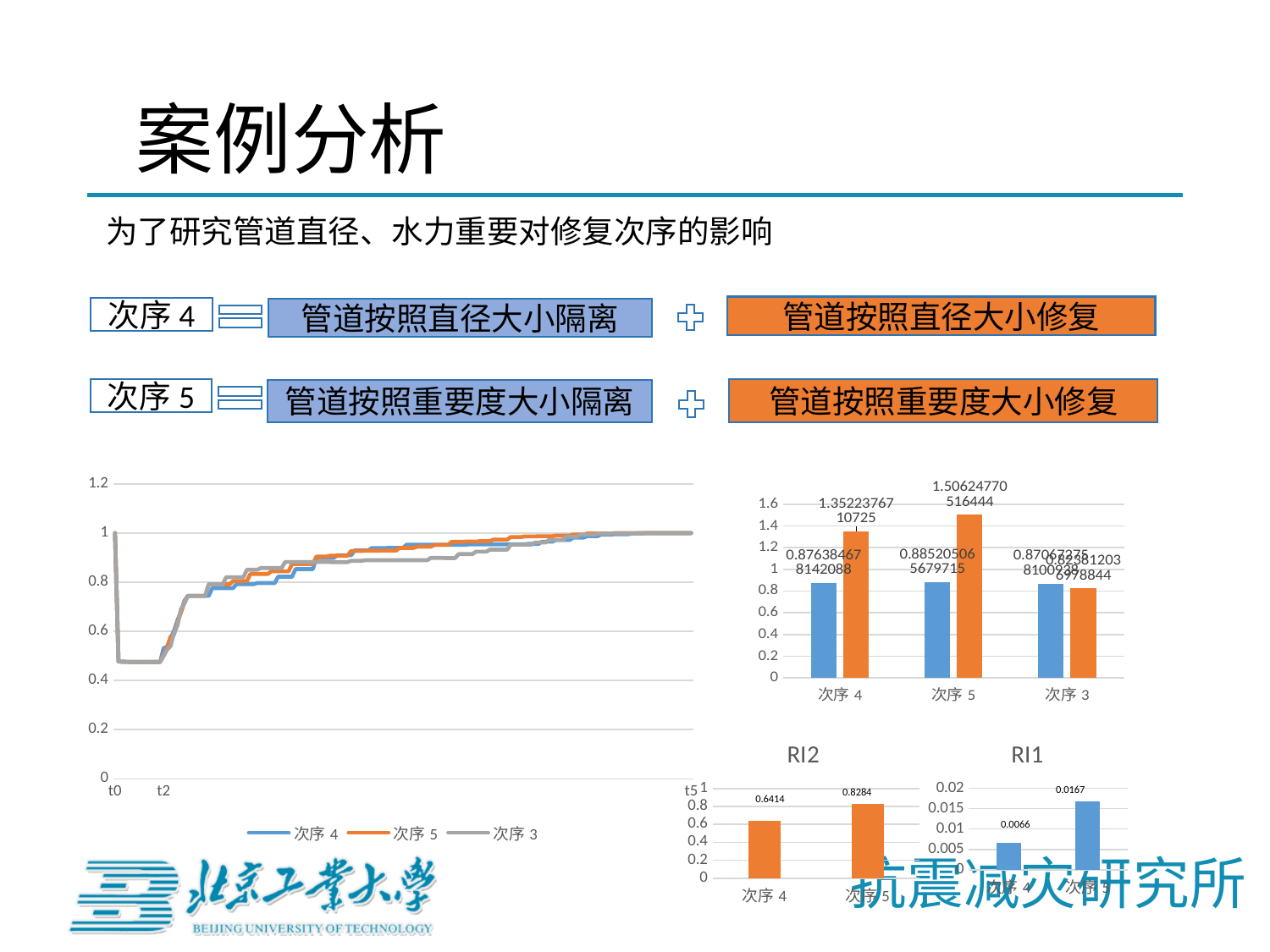

# 案例分析
为了研究管道直径、水力重要对修复次序的影响
管道按照直径大小修复
次序4

管道按照直径大小隔离

次序5
管道按照重要度大小修复

管道按照重要度大小隔离

### Chart

| Category | 次序4 | 次序5 | 次序3 |
|---|---|---|---|
| t0 | 1.0 | 1.0 | 1.0 |
| t1 | 0.477530721783254 | 0.477530721783254 | 0.477530721783254 |
|  | 0.476428939598921 | 0.476428939598921 | 0.476428939598921 |
|  | 0.475878675844123 | 0.475878675844123 | 0.475878675844123 |
|  | 0.475604860506816 | 0.475604860506816 | 0.475604860506816 |
|  | 0.47547055087231 | 0.47547055087231 | 0.47547055087231 |
|  | 0.475408270548594 | 0.475408270548594 | 0.475408270548594 |
|  | 0.475384768424718 | 0.475384768424718 | 0.475384768424718 |
|  | 0.475380089434086 | 0.475380089434086 | 0.475380089434086 |
|  | 0.475379887864382 | 0.475379887864382 | 0.475379887864382 |
|  | 0.475379887596517 | 0.475379887596517 | 0.475379887596517 |
|  | 0.475379887385175 | 0.475379887385175 | 0.475379887385175 |
|  | 0.475379887460735 | 0.475379887460735 | 0.475379887460735 |
|  | 0.475379887729039 | 0.475379887729039 | 0.475379887729039 |
| t2 | 0.531388135272877 | 0.505912365001689 | 0.499559348439736 |
|  | 0.537316896789221 | 0.532906561590667 | 0.525191001835465 |
|  | 0.573494383933079 | 0.578269806698999 | 0.540371192533383 |
|  | 0.602803900519867 | 0.587169291666793 | 0.593756911064683 |
|  | 0.645419332274705 | 0.638201773995576 | 0.625049256461751 |
|  | 0.679600237482801 | 0.67690119115534 | 0.690856839671886 |
|  | 0.724658034432239 | 0.71782046994186 | 0.713429423936915 |
| t3 | 0.744519856742838 | 0.744537591325214 | 0.744548783801259 |
|  | 0.744516824836931 | 0.744518397392313 | 0.74451692071084 |
|  | 0.744516818713643 | 0.744516829326853 | 0.744516818714672 |
|  | 0.744516818713661 | 0.744516818714082 | 0.744516818713671 |
|  | 0.744516818713665 | 0.744516818713624 | 0.744516818713592 |
|  | 0.744516818713572 | 0.744516818713568 | 0.744516818713523 |
|  | 0.744516818713522 | 0.79159676829411 | 0.791596768294072 |
|  | 0.775856757406018 | 0.791590473187718 | 0.791590473187603 |
|  | 0.775856738963974 | 0.791590472238037 | 0.791590472238058 |
|  | 0.775856738963925 | 0.791590472238014 | 0.791590472237986 |
|  | 0.775856738963889 | 0.791590472238071 | 0.791590472238025 |
|  | 0.775856738963887 | 0.791590472238016 | 0.820284810380608 |
|  | 0.775856738963824 | 0.791590472238039 | 0.820284618842119 |
|  | 0.775856738963938 | 0.804797911483774 | 0.820284618834699 |
|  | 0.7925948703945 | 0.804797911478141 | 0.820284618834679 |
|  | 0.792594870392415 | 0.804797911478078 | 0.820284618834605 |
|  | 0.792594870392575 | 0.804797911478015 | 0.820284618834687 |
|  | 0.792594870392546 | 0.804797911478038 | 0.850953491669727 |
|  | 0.792594870392505 | 0.833422967336338 | 0.850953491693798 |
|  | 0.792594870392501 | 0.833422820449104 | 0.850953491693796 |
|  | 0.796721922261094 | 0.833422820445177 | 0.850953491693817 |
|  | 0.796722788900738 | 0.83342282044516 | 0.857695385699247 |
|  | 0.796722789013096 | 0.833422820445171 | 0.857695382046548 |
|  | 0.79672278901302 | 0.833422820445254 | 0.857695382046534 |
|  | 0.796722789012986 | 0.844490638998145 | 0.857695382046539 |
|  | 0.796722789013031 | 0.844490638946193 | 0.857695382046544 |
|  | 0.822259931916293 | 0.844490638946206 | 0.857695382046539 |
|  | 0.822259895691734 | 0.844490638946206 | 0.857695382046513 |
|  | 0.822259895691264 | 0.844490638946209 | 0.882183851372978 |
|  | 0.822259895691262 | 0.844490638946193 | 0.882183851368072 |
|  | 0.822259895691226 | 0.873948236171876 | 0.882183851368058 |
|  | 0.85331792375571 | 0.873948488363631 | 0.882183851368079 |
|  | 0.85331715197046 | 0.873948488371288 | 0.882183851368069 |
|  | 0.853317151846163 | 0.873948488371251 | 0.881833808726845 |
|  | 0.853317151846214 | 0.873948488371272 | 0.881833977858464 |
|  | 0.853317151846212 | 0.873948488371284 | 0.881833977878855 |
|  | 0.85331715184627 | 0.873948488371282 | 0.881833977878847 |
|  | 0.898874241491618 | 0.904432264007775 | 0.882965254112684 |
|  | 0.898869163980815 | 0.904432263957924 | 0.882964508899072 |
|  | 0.898869163368249 | 0.904432263957936 | 0.882964508836932 |
|  | 0.898869163368235 | 0.904432263957912 | 0.882964508836965 |
|  | 0.898869163368227 | 0.907974004300593 | 0.882108268615192 |
|  | 0.898869163368231 | 0.907974014166766 | 0.882108087225893 |
|  | 0.909735018093312 | 0.907974014171137 | 0.882108087219417 |
|  | 0.909734489388917 | 0.907974014171112 | 0.882108087219448 |
|  | 0.909734489375148 | 0.907974014171123 | 0.882108087219389 |
|  | 0.909734489375158 | 0.907974014171134 | 0.882108087219492 |
|  | 0.909734489375153 | 0.927213336891194 | 0.886919375491739 |
|  | 0.929351796392171 | 0.927213263809633 | 0.886920349768957 |
|  | 0.929351796392032 | 0.927213263809538 | 0.886920350314602 |
|  | 0.929351796392033 | 0.927213263809577 | 0.886920350314604 |
|  | 0.929351796392038 | 0.928127593181116 | 0.889372368594029 |
|  | 0.929351796392031 | 0.928127576644421 | 0.889372367437451 |
|  | 0.939260186425774 | 0.92812757664389 | 0.889372367437447 |
|  | 0.939253907631072 | 0.928127576643894 | 0.889372367437452 |
|  | 0.939253903092164 | 0.928127576643875 | 0.889372367437441 |
|  | 0.939253903092171 | 0.928774686989787 | 0.889752456165211 |
|  | 0.939253903092159 | 0.92877468276953 | 0.889750240319778 |
|  | 0.939382445593135 | 0.928774682769525 | 0.88975023982028 |
|  | 0.939382052834203 | 0.928774682769496 | 0.889750239820284 |
|  | 0.939382052819101 | 0.928774682769521 | 0.889750239820278 |
|  | 0.9393820528191 | 0.939751338626103 | 0.889857914310859 |
|  | 0.939382052819107 | 0.939751334929288 | 0.889857483495003 |
|  | 0.952645059729927 | 0.939751334929287 | 0.889857482762235 |
|  | 0.952645064619654 | 0.939751334929296 | 0.889857482762234 |
|  | 0.952645064619658 | 0.939751334929292 | 0.889823880949287 |
|  | 0.952645064619659 | 0.944427724272765 | 0.88981581972989 |
|  | 0.952645064619668 | 0.944427723411466 | 0.889816082878821 |
|  | 0.952380827150756 | 0.94442772341146 | 0.889816083033082 |
|  | 0.952380824187956 | 0.94442772341146 | 0.889816083033069 |
|  | 0.952380824187953 | 0.944427723411464 | 0.899267472997102 |
|  | 0.952380824187951 | 0.951923095454114 | 0.899263875312995 |
|  | 0.952275954562726 | 0.95192309544043 | 0.899263874803139 |
|  | 0.952275954441164 | 0.951923095440433 | 0.899263874803082 |
|  | 0.952275954441168 | 0.951923095440433 | 0.89842256152734 |
|  | 0.952275954441171 | 0.951923095440431 | 0.898422659908238 |
|  | 0.952278144732622 | 0.964665355064611 | 0.898422659944267 |
|  | 0.952277925951993 | 0.96466536151303 | 0.898422659944265 |
| t4 | 0.952277925811214 | 0.964665361513369 | 0.914746307107225 |
|  | 0.952277925811217 | 0.964665361513369 | 0.914746306575006 |
|  | 0.95227792581122 | 0.965320130864569 | 0.914746306575004 |
|  | 0.954258306089222 | 0.965319287443941 | 0.914746306575003 |
|  | 0.954258306088159 | 0.965319287252391 | 0.914746306575014 |
|  | 0.954258306088153 | 0.965319287252395 | 0.924487013880197 |
|  | 0.954258306088165 | 0.96694600814285 | 0.924487334978813 |
|  | 0.954227245275609 | 0.966946008008241 | 0.924487335004625 |
|  | 0.954224487083051 | 0.966946008008233 | 0.924487335004642 |
|  | 0.954224486049048 | 0.966946008008237 | 0.932918239386009 |
|  | 0.954224486049046 | 0.973535118151382 | 0.93291822625716 |
|  | 0.954304856339974 | 0.973535070777197 | 0.932918226257009 |
|  | 0.954304807961489 | 0.973535070775831 | 0.932918226257012 |
|  | 0.954304807960514 | 0.973535070775828 | 0.93291822625701 |
|  | 0.954304807960513 | 0.973535070775831 | 0.932918226257018 |
|  | 0.954690589245368 | 0.98372475960691 | 0.952722755998631 |
|  | 0.954690552451829 | 0.983724759606568 | 0.952722755972659 |
|  | 0.954690552450757 | 0.983724759606568 | 0.952722755972665 |
|  | 0.95469055245077 | 0.983724759606566 | 0.952722755972665 |
|  | 0.954690552450771 | 0.986344888219826 | 0.952722755972674 |
|  | 0.955906671480459 | 0.986344859023356 | 0.952722755972656 |
|  | 0.955906671406505 | 0.986344859023142 | 0.952722755972666 |
|  | 0.955906671406514 | 0.986344859023144 | 0.961610123461881 |
|  | 0.955906671406509 | 0.987160527630994 | 0.961610123209927 |
|  | 0.965087094607376 | 0.9871605018598 | 0.96161012320992 |
|  | 0.965087094247026 | 0.987160501859705 | 0.961610123209933 |
|  | 0.965087094247029 | 0.987160501859709 | 0.971765396361248 |
|  | 0.965087094247032 | 0.987160501859707 | 0.971765396360747 |
|  | 0.971672054606436 | 0.98980258422495 | 0.971765396360746 |
|  | 0.971672054594263 | 0.989802587699565 | 0.971765396360747 |
|  | 0.97167205459426 | 0.989802587699428 | 0.971765396360744 |
|  | 0.971672054594263 | 0.989802587699428 | 0.984973512912907 |
|  | 0.971672054594267 | 0.989802587699429 | 0.98497343859796 |
|  | 0.981799354183186 | 0.993986104754213 | 0.984973438573197 |
|  | 0.981799354183186 | 0.993986104705275 | 0.984973438573196 |
|  | 0.981799354183191 | 0.993986104705275 | 0.993319199415524 |
|  | 0.981799354183186 | 0.993986104705275 | 0.993319199418492 |
|  | 0.987493519321397 | 0.998257825800899 | 0.993319199418502 |
|  | 0.987493519250897 | 0.998257825800689 | 0.993319199418472 |
|  | 0.987493519250899 | 0.998257825800689 | 0.993319199418493 |
|  | 0.987493519250902 | 0.998257825800689 | 0.997530232269916 |
|  | 0.993802080025789 | 0.998250044867495 | 0.997530231518646 |
|  | 0.993801946195045 | 0.998250044708028 | 0.997530231518642 |
|  | 0.993801946181632 | 0.998250044708018 | 0.997530231518645 |
|  | 0.993801946181633 | 0.998250044708018 | 0.998549472672763 |
|  | 0.995535558794085 | 0.999675693346135 | 0.998549472698012 |
|  | 0.995535490256906 | 0.999675693348864 | 0.998549472698013 |
|  | 0.995535490255534 | 0.999675693348864 | 0.998549472698013 |
|  | 0.995535490255533 | 0.999675693348864 | 0.998668040246165 |
|  | 0.995535490255534 | 0.999675693348864 | 0.998668040192636 |
|  | 0.998584251999485 | 1.0 | 0.998668040192636 |
|  | 0.998584251994976 | 1.0 | 0.998668040192636 |
|  | 0.998584251994976 | 1.0 | 1.0 |
|  | 0.998584251994975 | 1.0 | 1.0 |
|  | 0.999746455930715 | 1.0 | 1.0 |
|  | 0.999746455632931 | 1.0 | 1.0 |
|  | 0.999746455632929 | 1.0 | 1.0 |
|  | 0.999746455632929 | 1.0 | 1.0 |
|  | 0.99995312314859 | 1.0 | 1.0 |
|  | 0.999953123099765 | 1.0 | 1.0 |
|  | 0.999953123099765 | 1.0 | 1.0 |
|  | 0.999953123099765 | 1.0 | 1.0 |
|  | 0.999972809192435 | 1.0 | 1.0 |
|  | 0.999972808638486 | 1.0 | 1.0 |
|  | 0.999972808638422 | 1.0 | 1.0 |
|  | 0.999972808638422 | 1.0 | 1.0 |
|  | 0.999972808638422 | 1.0 | 1.0 |
| t5 | 1.0 | 1.0 | 1.0 |

### Chart

| Category | RI1 | RI2 |
|---|---|---|
| 次序4 | 0.876384678142088 | 1.3522376710725 |
| 次序5 | 0.885205065679715 | 1.50624770516444 |
| 次序3 | 0.870672758100938 | 0.823812036978844 |

### Chart:

| Category | RI2 |
|---|---|
| 次序4 | 0.641439564335021 |
| 次序5 | 0.8283875903152426 |

### Chart:

| Category | RI1 |
|---|---|
| 次序4 | 0.006560352311479768 |
| 次序5 | 0.016690894993055757 |
0.0167
0.8284
0.6414
0.0066